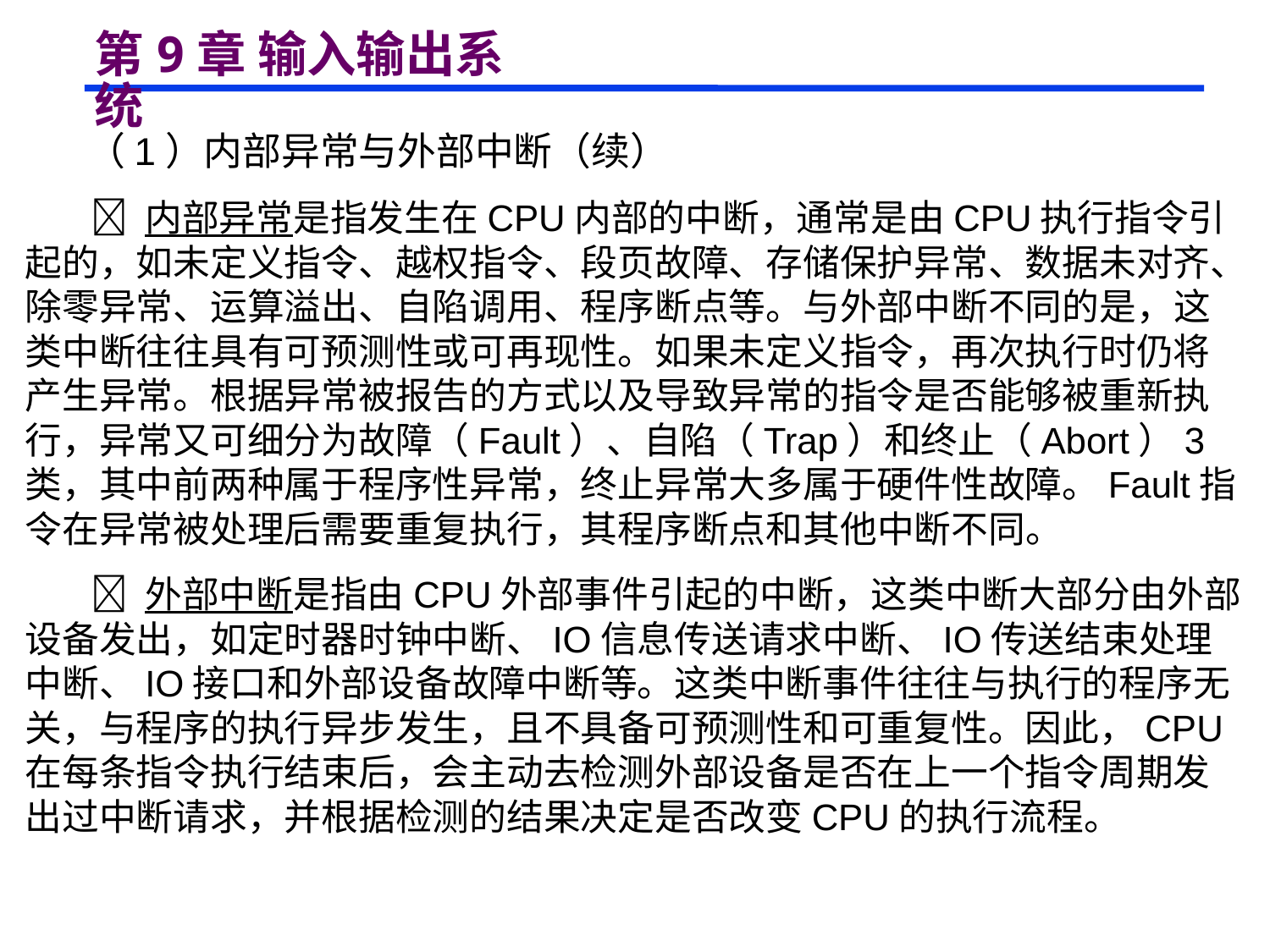

# 第9章 输入输出系统
      （1）内部异常与外部中断（续）
        ♦ 内部异常是指发生在CPU内部的中断，通常是由CPU执行指令引起的，如未定义指令、越权指令、段页故障、存储保护异常、数据未对齐、除零异常、运算溢出、自陷调用、程序断点等。与外部中断不同的是，这类中断往往具有可预测性或可再现性。如果未定义指令，再次执行时仍将产生异常。根据异常被报告的方式以及导致异常的指令是否能够被重新执行，异常又可细分为故障（Fault）、自陷（Trap）和终止（Abort）3类，其中前两种属于程序性异常，终止异常大多属于硬件性故障。Fault指令在异常被处理后需要重复执行，其程序断点和其他中断不同。
        ♦ 外部中断是指由CPU外部事件引起的中断，这类中断大部分由外部设备发出，如定时器时钟中断、IO信息传送请求中断、IO传送结束处理中断、IO接口和外部设备故障中断等。这类中断事件往往与执行的程序无关，与程序的执行异步发生，且不具备可预测性和可重复性。因此，CPU在每条指令执行结束后，会主动去检测外部设备是否在上一个指令周期发出过中断请求，并根据检测的结果决定是否改变CPU的执行流程。